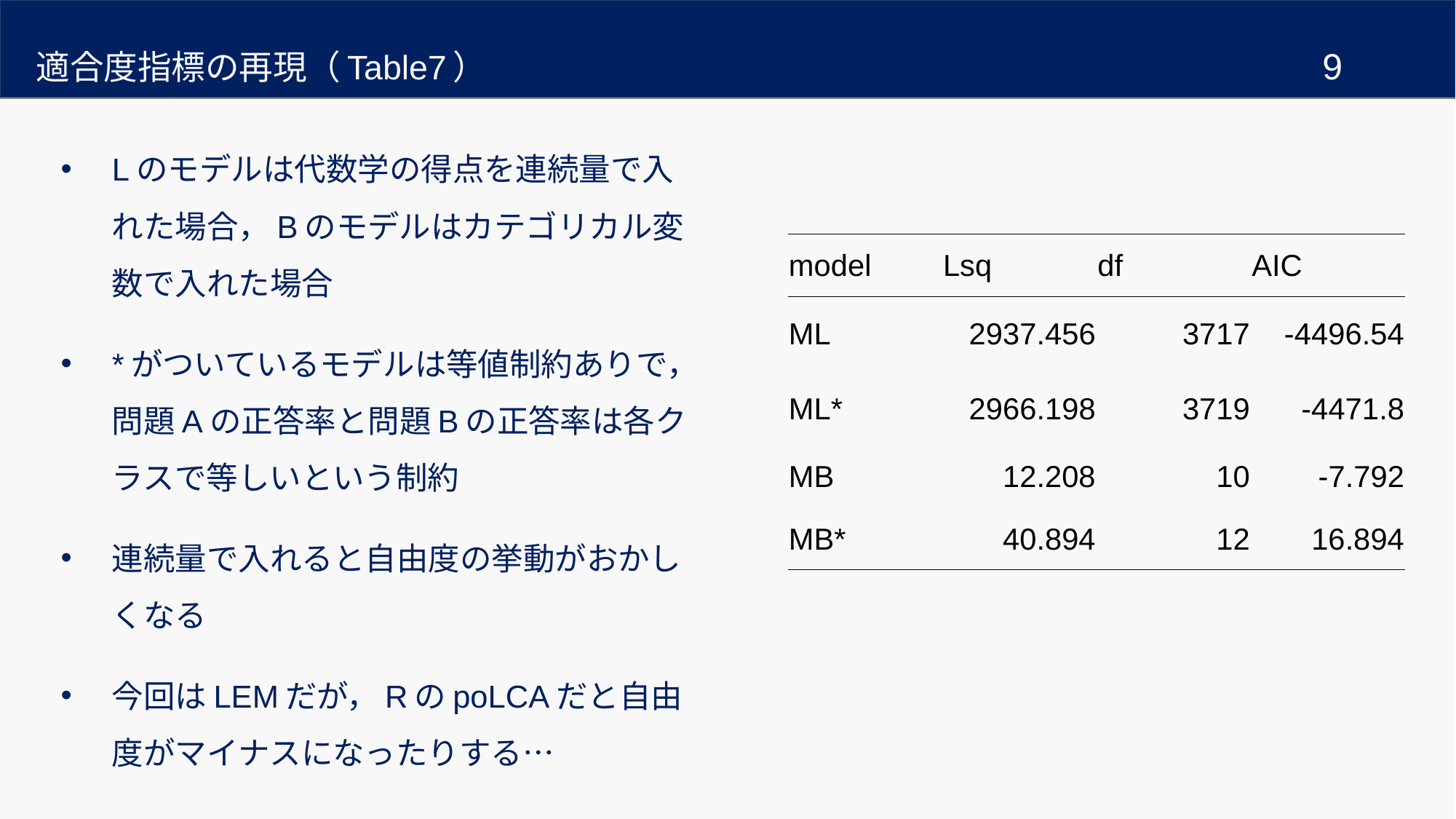

適合度指標の再現（Table7）
Lのモデルは代数学の得点を連続量で入れた場合，Bのモデルはカテゴリカル変数で入れた場合
*がついているモデルは等値制約ありで，問題Aの正答率と問題Bの正答率は各クラスで等しいという制約
連続量で入れると自由度の挙動がおかしくなる
今回はLEMだが，RのpoLCAだと自由度がマイナスになったりする…
| model | Lsq | df | AIC |
| --- | --- | --- | --- |
| ML | 2937.456 | 3717 | -4496.54 |
| ML\* | 2966.198 | 3719 | -4471.8 |
| MB | 12.208 | 10 | -7.792 |
| MB\* | 40.894 | 12 | 16.894 |